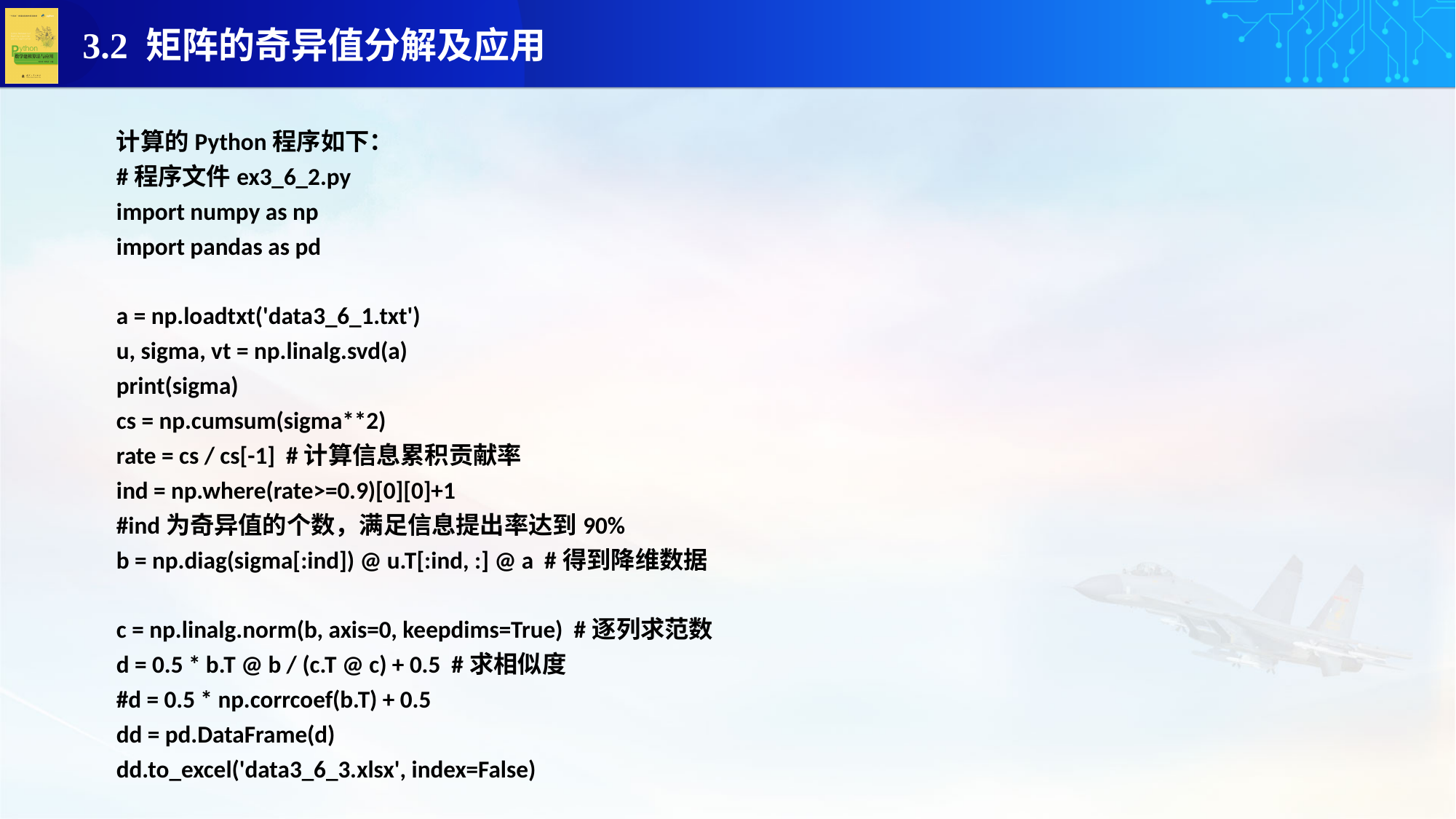

计算的Python程序如下：
#程序文件ex3_6_2.py
import numpy as np
import pandas as pd

a = np.loadtxt('data3_6_1.txt')
u, sigma, vt = np.linalg.svd(a)
print(sigma)
cs = np.cumsum(sigma**2)
rate = cs / cs[-1]  #计算信息累积贡献率
ind = np.where(rate>=0.9)[0][0]+1
#ind为奇异值的个数，满足信息提出率达到90%
b = np.diag(sigma[:ind]) @ u.T[:ind, :] @ a  #得到降维数据

c = np.linalg.norm(b, axis=0, keepdims=True)  #逐列求范数
d = 0.5 * b.T @ b / (c.T @ c) + 0.5  #求相似度
#d = 0.5 * np.corrcoef(b.T) + 0.5
dd = pd.DataFrame(d)
dd.to_excel('data3_6_3.xlsx', index=False)